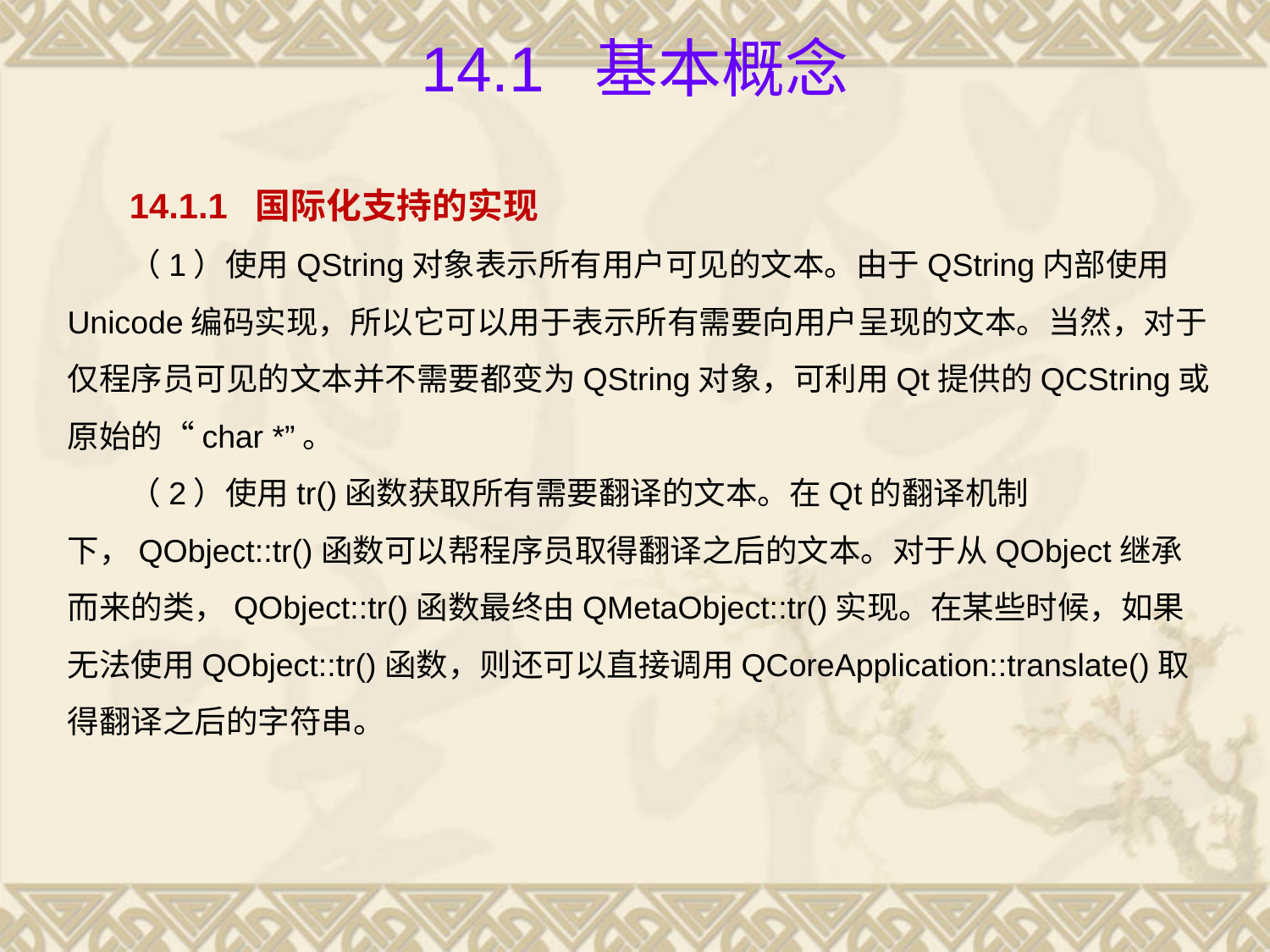

# 14.1  基本概念
14.1.1  国际化支持的实现
（1）使用QString对象表示所有用户可见的文本。由于QString内部使用Unicode编码实现，所以它可以用于表示所有需要向用户呈现的文本。当然，对于仅程序员可见的文本并不需要都变为QString对象，可利用Qt提供的QCString或原始的“char *”。
（2）使用tr()函数获取所有需要翻译的文本。在Qt的翻译机制下，QObject::tr()函数可以帮程序员取得翻译之后的文本。对于从QObject继承而来的类，QObject::tr()函数最终由QMetaObject::tr()实现。在某些时候，如果无法使用QObject::tr()函数，则还可以直接调用QCoreApplication::translate()取得翻译之后的字符串。